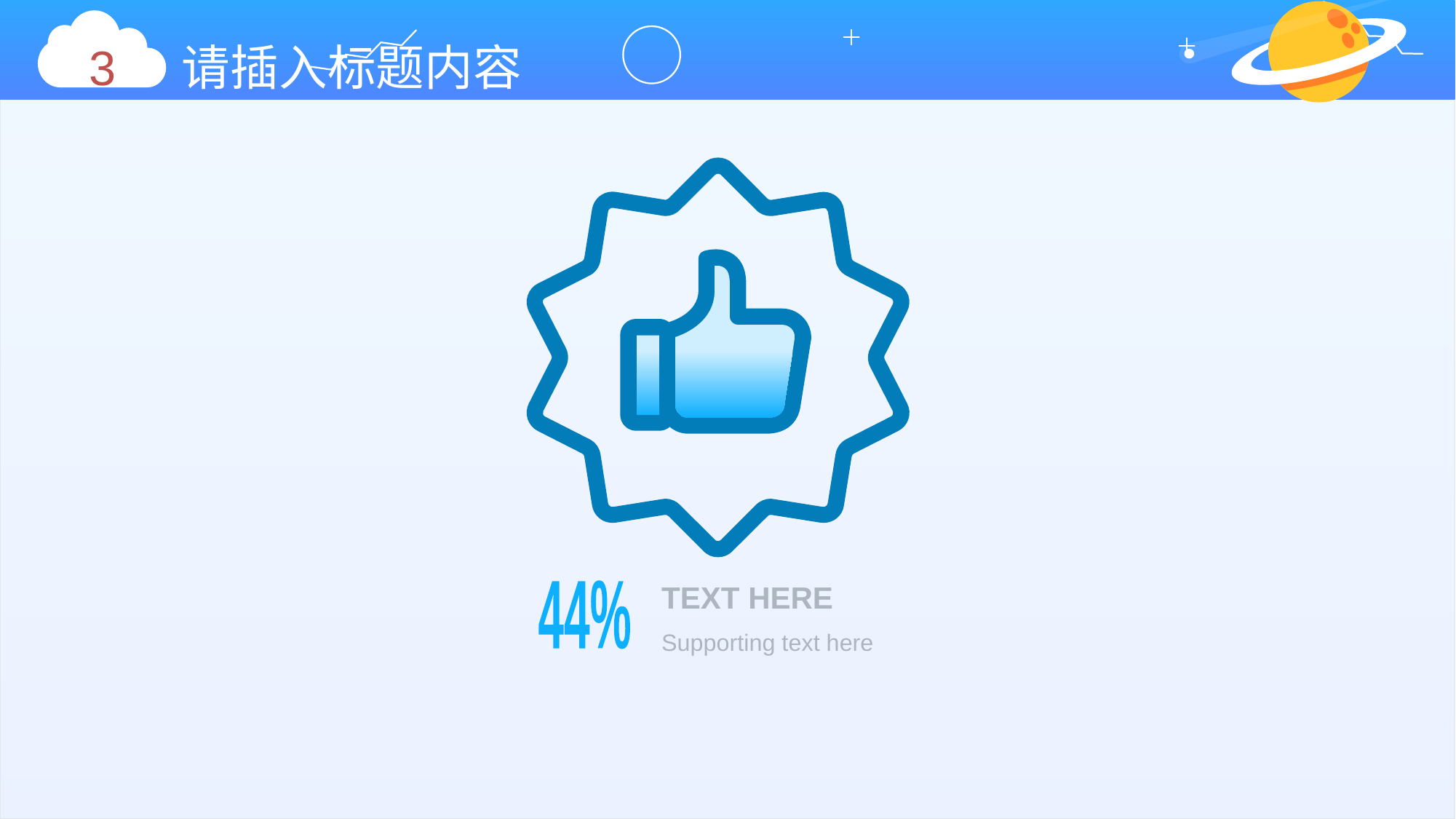

3    请插入标题内容

TEXT HERE
44%
Supporting text here